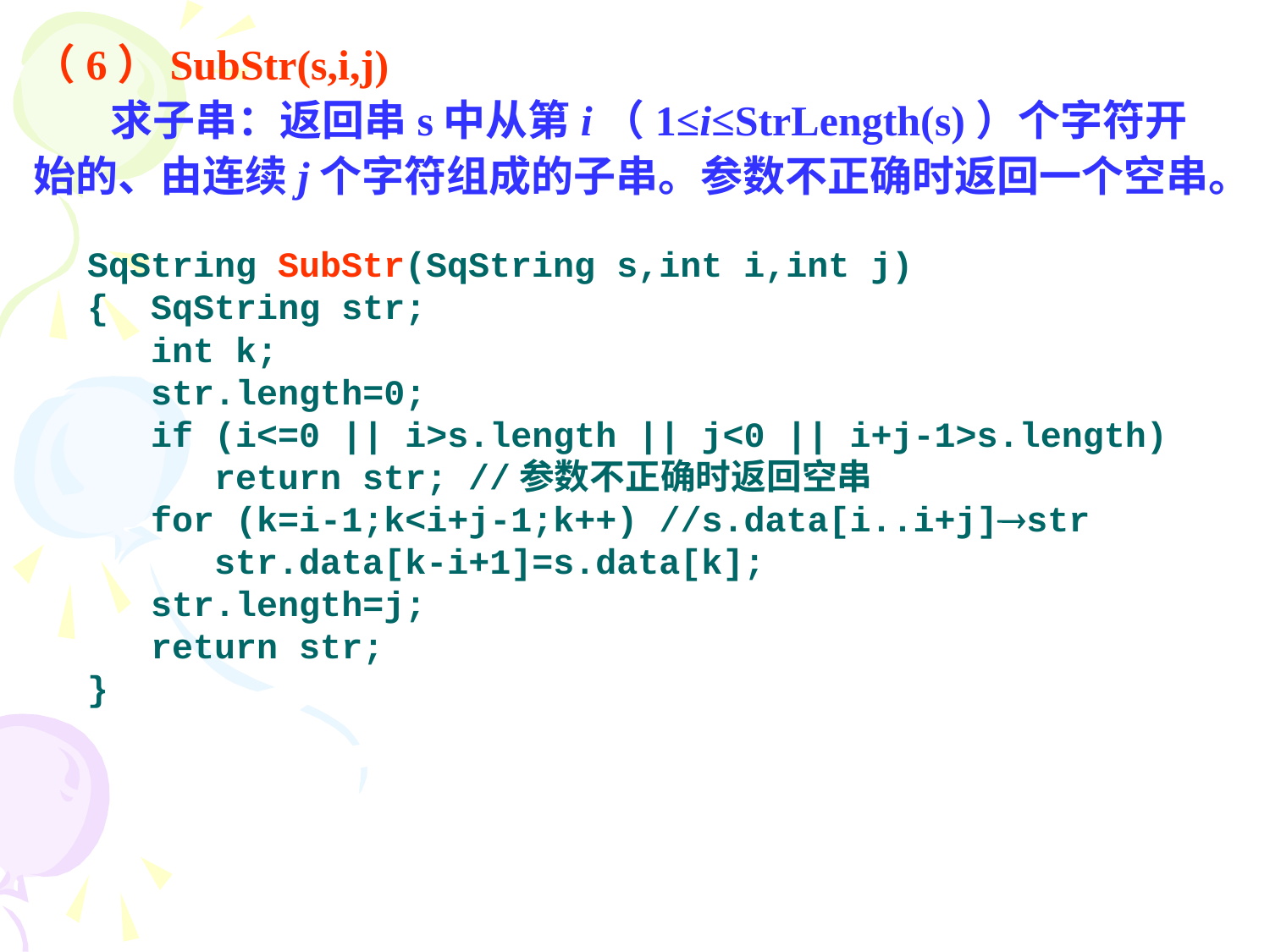

（6）SubStr(s,i,j)
       求子串：返回串s中从第i（1≤i≤StrLength(s)）个字符开始的、由连续j个字符组成的子串。参数不正确时返回一个空串。
SqString SubStr(SqString s,int i,int j)
{  SqString str;
   int k;
   str.length=0;
   if (i<=0 || i>s.length || j<0 || i+j-1>s.length)
	return str;	//参数不正确时返回空串
   for (k=i-1;k<i+j-1;k++) //s.data[i..i+j]→str
	str.data[k-i+1]=s.data[k];
   str.length=j;
   return str;
}